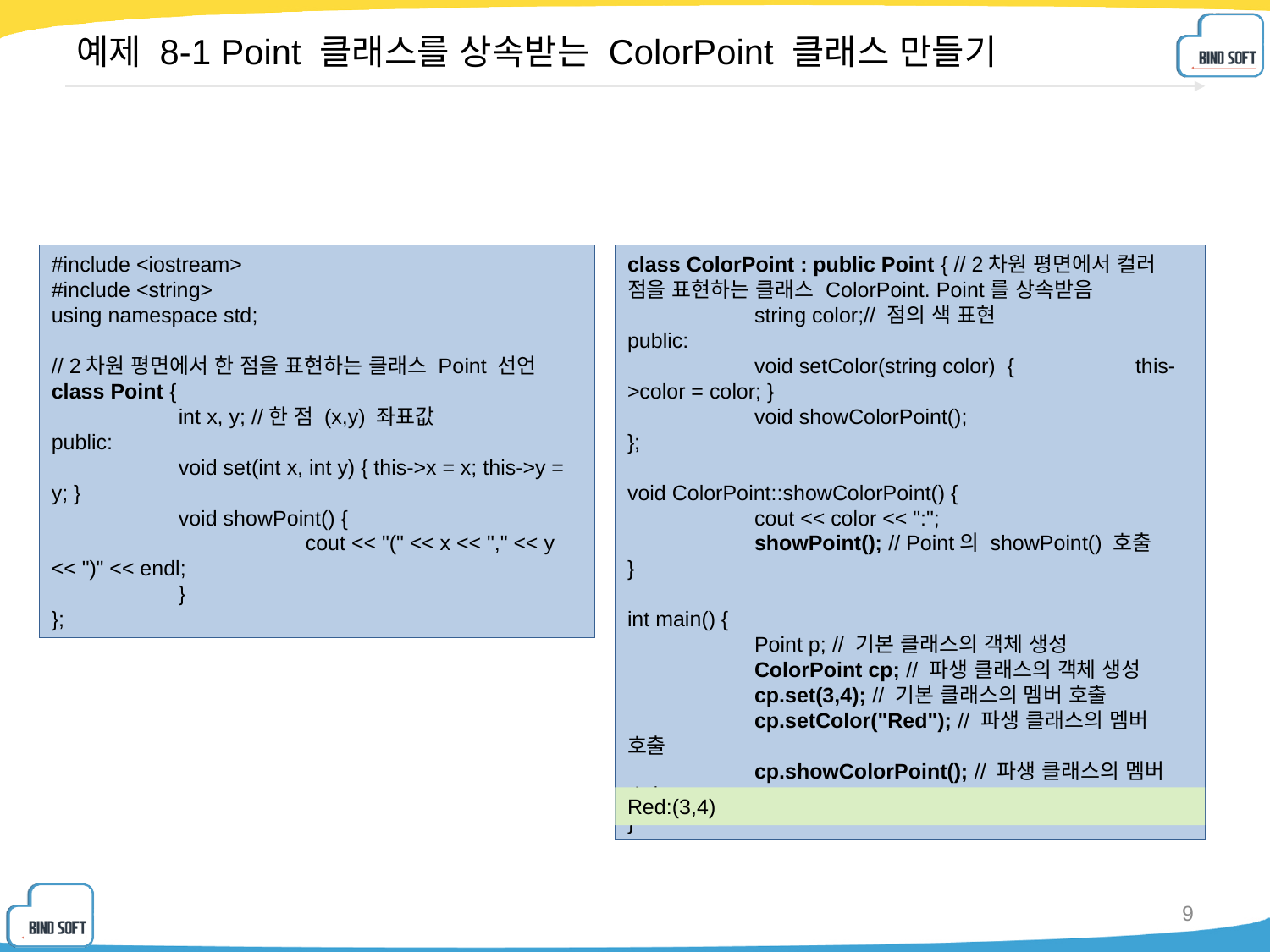

# 예제 8-1 Point 클래스를 상속받는 ColorPoint 클래스 만들기
#include <iostream>
#include <string>
using namespace std;

// 2차원 평면에서 한 점을 표현하는 클래스 Point 선언
class Point {
	int x, y; //한 점 (x,y) 좌표값
public:
	void set(int x, int y) { this->x = x; this->y = y; }
	void showPoint() {
		cout << "(" << x << "," << y << ")" << endl;
	}
};
class ColorPoint : public Point { // 2차원 평면에서 컬러 점을 표현하는 클래스 ColorPoint. Point를 상속받음
	string color;// 점의 색 표현
public:
	void setColor(string color)  {	this->color = color; }
	void showColorPoint();
};

void ColorPoint::showColorPoint() {
	cout << color << ":";
	showPoint(); // Point의 showPoint() 호출
}

int main() {
	Point p; // 기본 클래스의 객체 생성
	ColorPoint cp; // 파생 클래스의 객체 생성
	cp.set(3,4); // 기본 클래스의 멤버 호출
	cp.setColor("Red"); // 파생 클래스의 멤버 호출
	cp.showColorPoint(); // 파생 클래스의 멤버 호출
}
Red:(3,4)
9